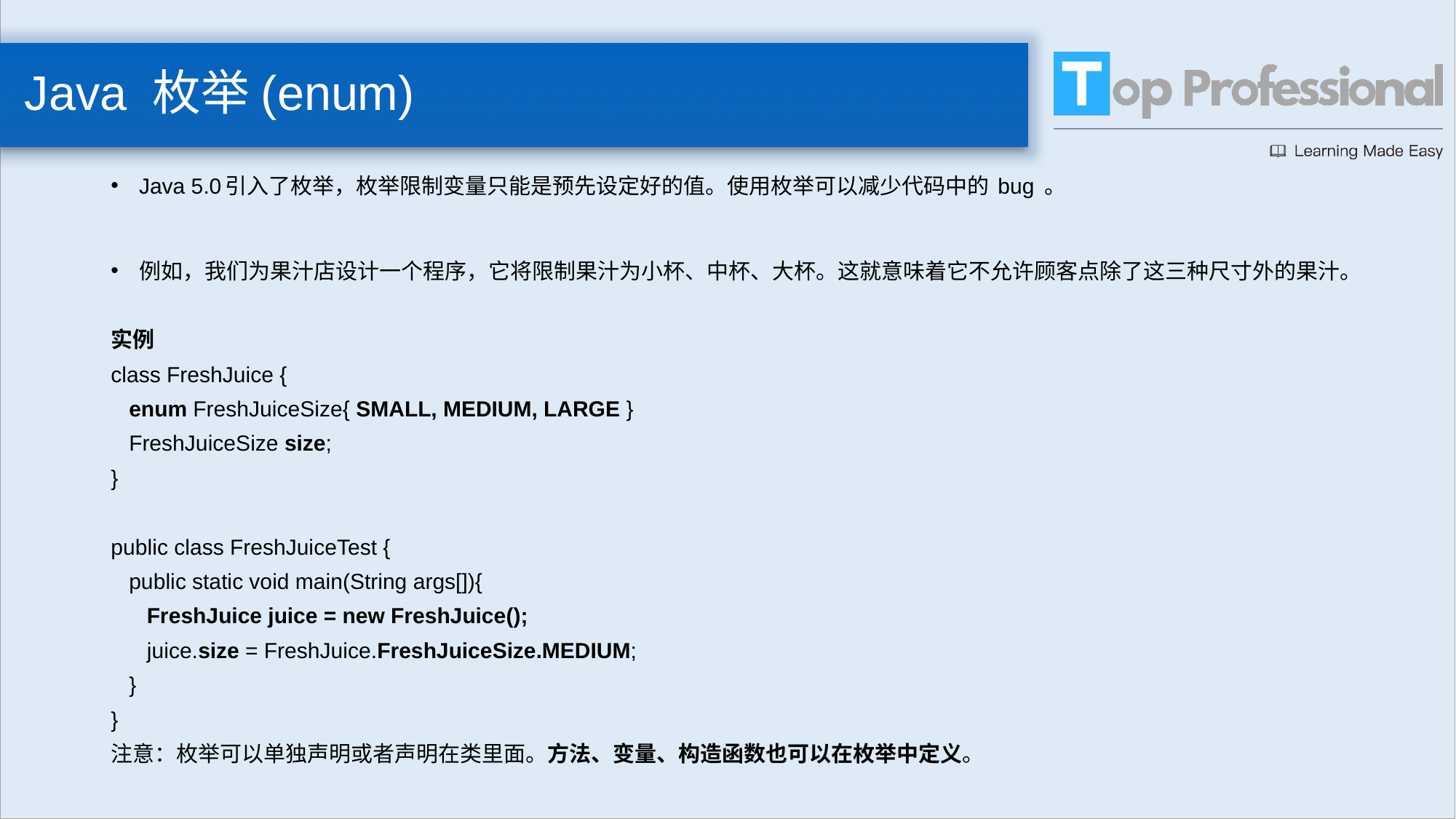

# Java 枚举(enum)
Java 5.0引入了枚举，枚举限制变量只能是预先设定好的值。使用枚举可以减少代码中的 bug 。

例如，我们为果汁店设计一个程序，它将限制果汁为小杯、中杯、大杯。这就意味着它不允许顾客点除了这三种尺寸外的果汁。

实例
class FreshJuice {
   enum FreshJuiceSize{ SMALL, MEDIUM, LARGE }
   FreshJuiceSize size;
}

public class FreshJuiceTest {
   public static void main(String args[]){
      FreshJuice juice = new FreshJuice();
      juice.size = FreshJuice.FreshJuiceSize.MEDIUM;
   }
}
注意：枚举可以单独声明或者声明在类里面。方法、变量、构造函数也可以在枚举中定义。